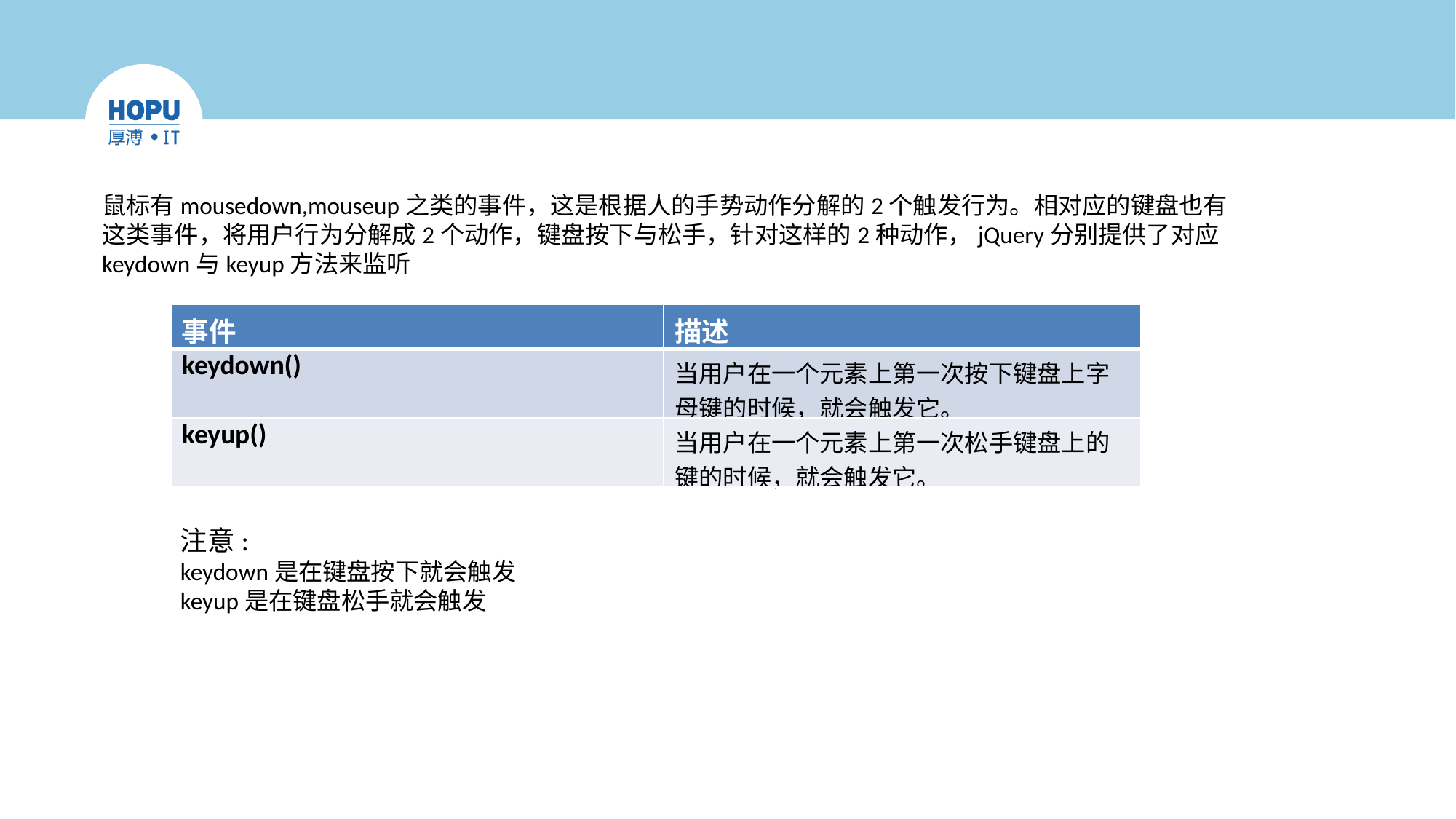

#
鼠标有mousedown,mouseup之类的事件，这是根据人的手势动作分解的2个触发行为。相对应的键盘也有这类事件，将用户行为分解成2个动作，键盘按下与松手，针对这样的2种动作，jQuery分别提供了对应keydown与keyup方法来监听

| 事件 | 描述 |
| --- | --- |
| keydown() | 当用户在一个元素上第一次按下键盘上字母键的时候，就会触发它。 |
| keyup() | 当用户在一个元素上第一次松手键盘上的键的时候，就会触发它。 |
注意:
keydown是在键盘按下就会触发
keyup是在键盘松手就会触发